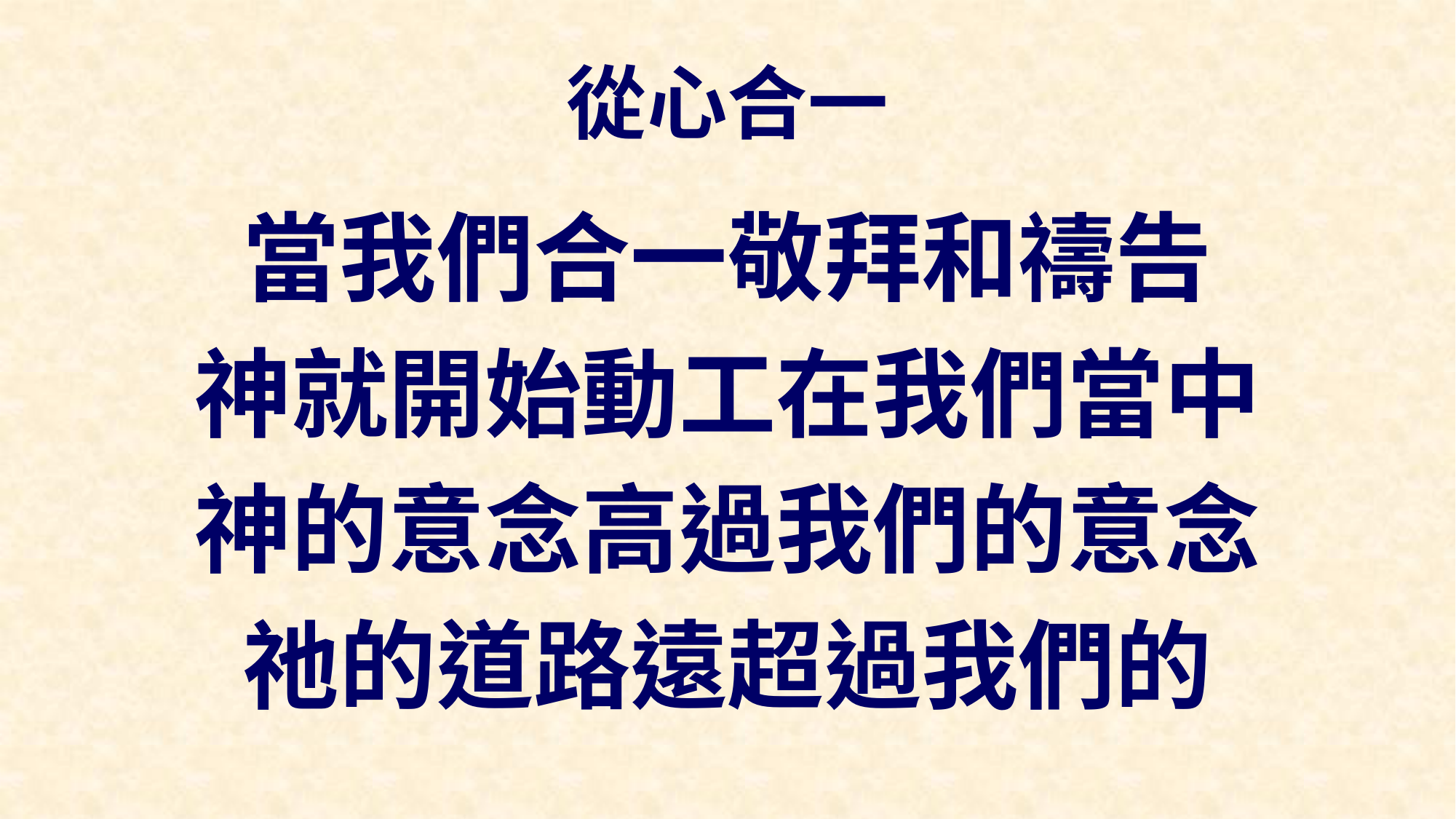

# 從心合一
當我們合一敬拜和禱告
神就開始動工在我們當中
神的意念高過我們的意念
祂的道路遠超過我們的